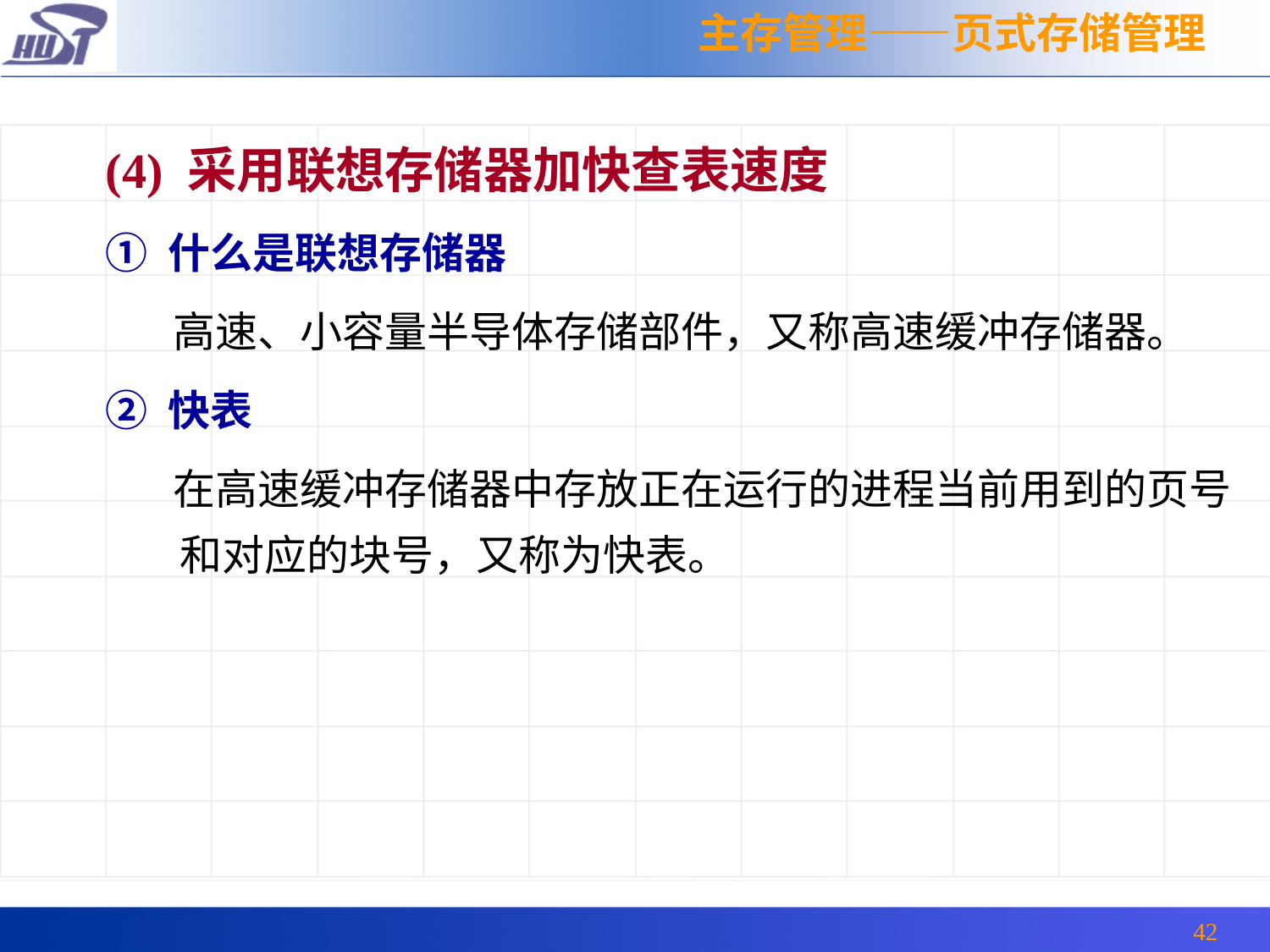

主存管理——页式存储管理
(4) 采用联想存储器加快查表速度
① 什么是联想存储器
      高速、小容量半导体存储部件，又称高速缓冲存储器。
② 快表
      在高速缓冲存储器中存放正在运行的进程当前用到的页号和对应的块号，又称为快表。
42